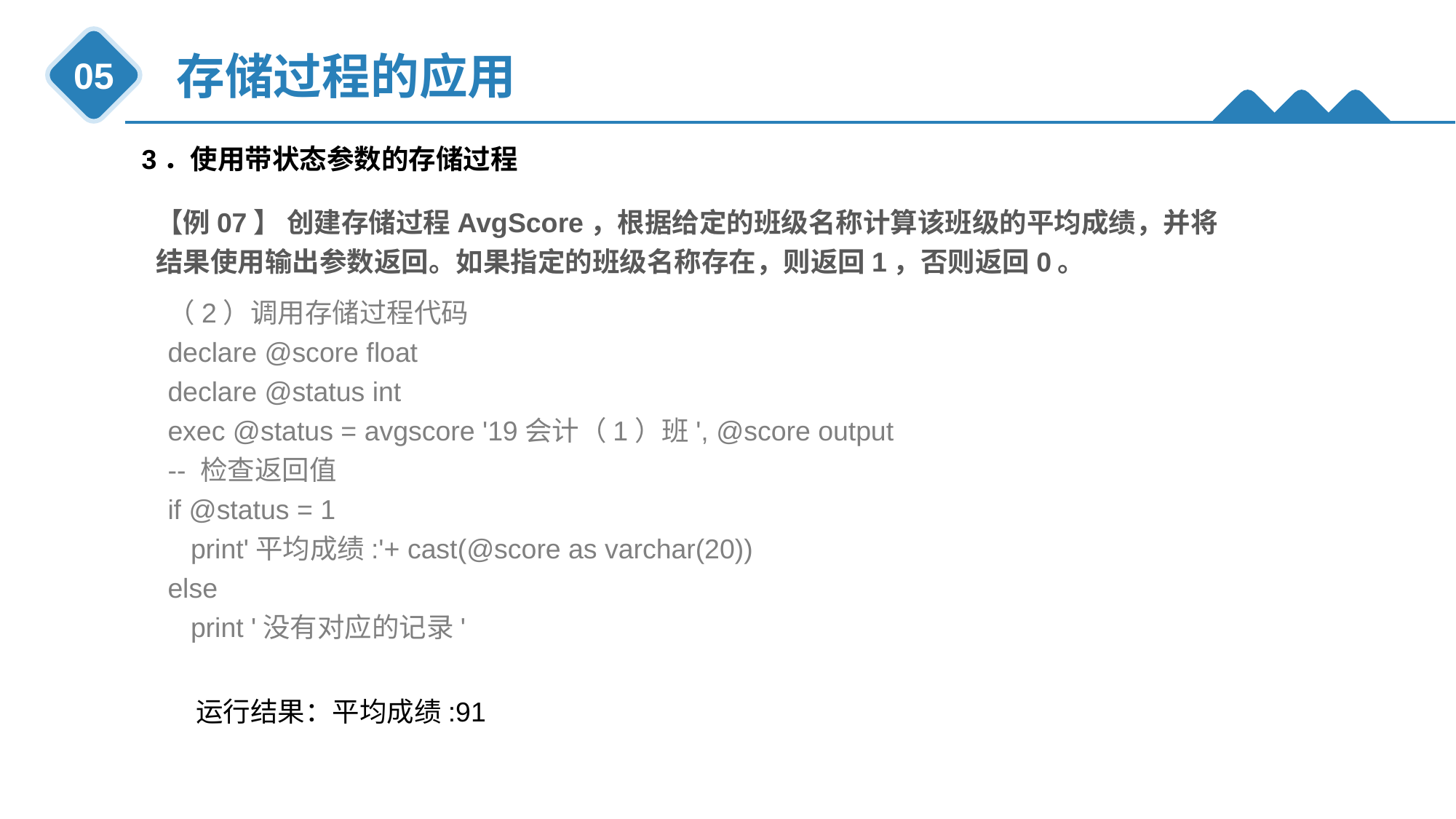

存储过程的应用
05

3．使用带状态参数的存储过程
【例07】 创建存储过程AvgScore，根据给定的班级名称计算该班级的平均成绩，并将结果使用输出参数返回。如果指定的班级名称存在，则返回1，否则返回0。
（2）调用存储过程代码
declare @score float
declare @status int
exec @status = avgscore '19会计（1）班', @score output
-- 检查返回值
if @status = 1
   print'平均成绩:'+ cast(@score as varchar(20))
else
   print '没有对应的记录'
运行结果：平均成绩:91